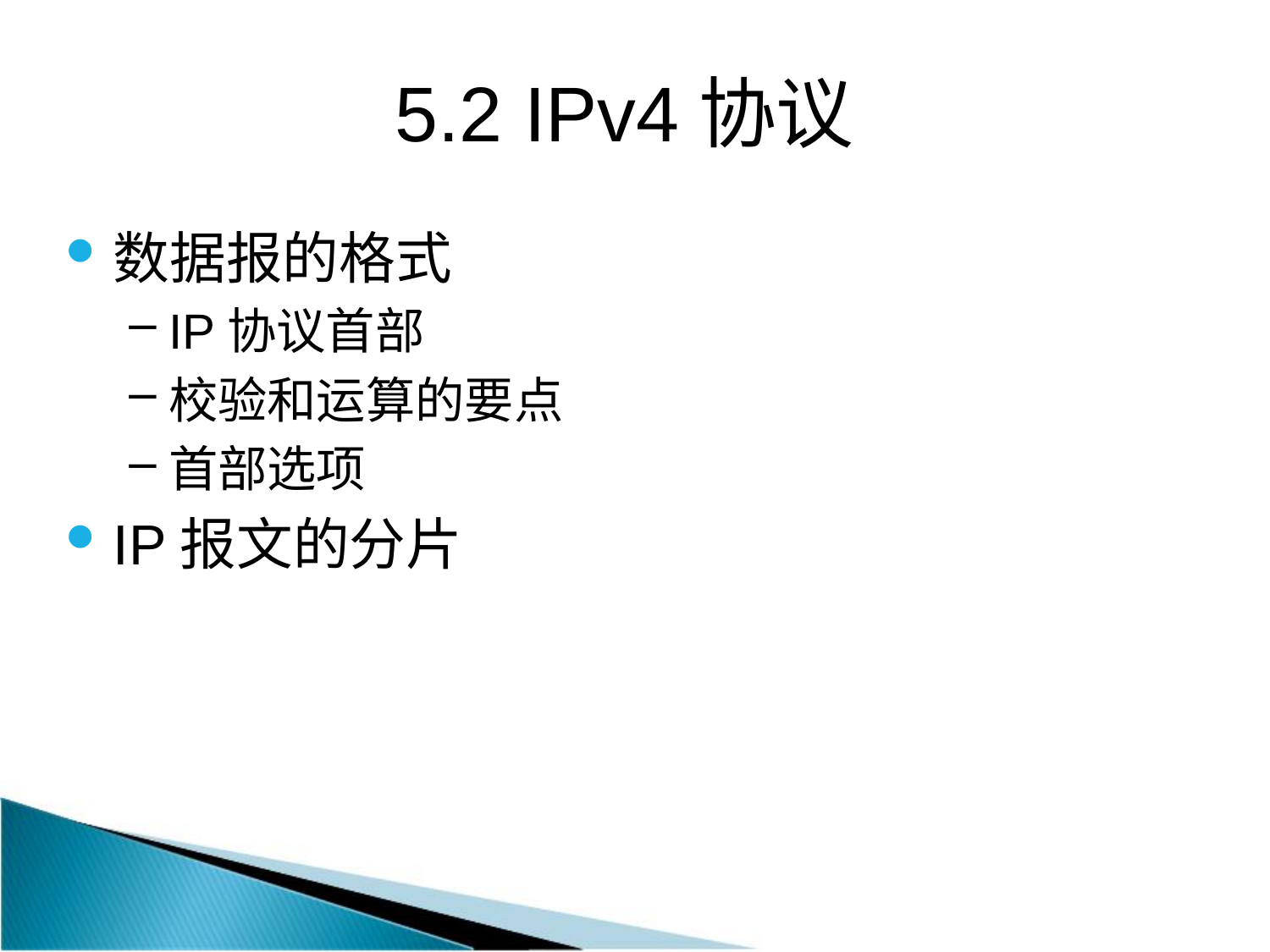

# 5.2 IPv4协议
数据报的格式
IP协议首部
校验和运算的要点
首部选项
IP报文的分片